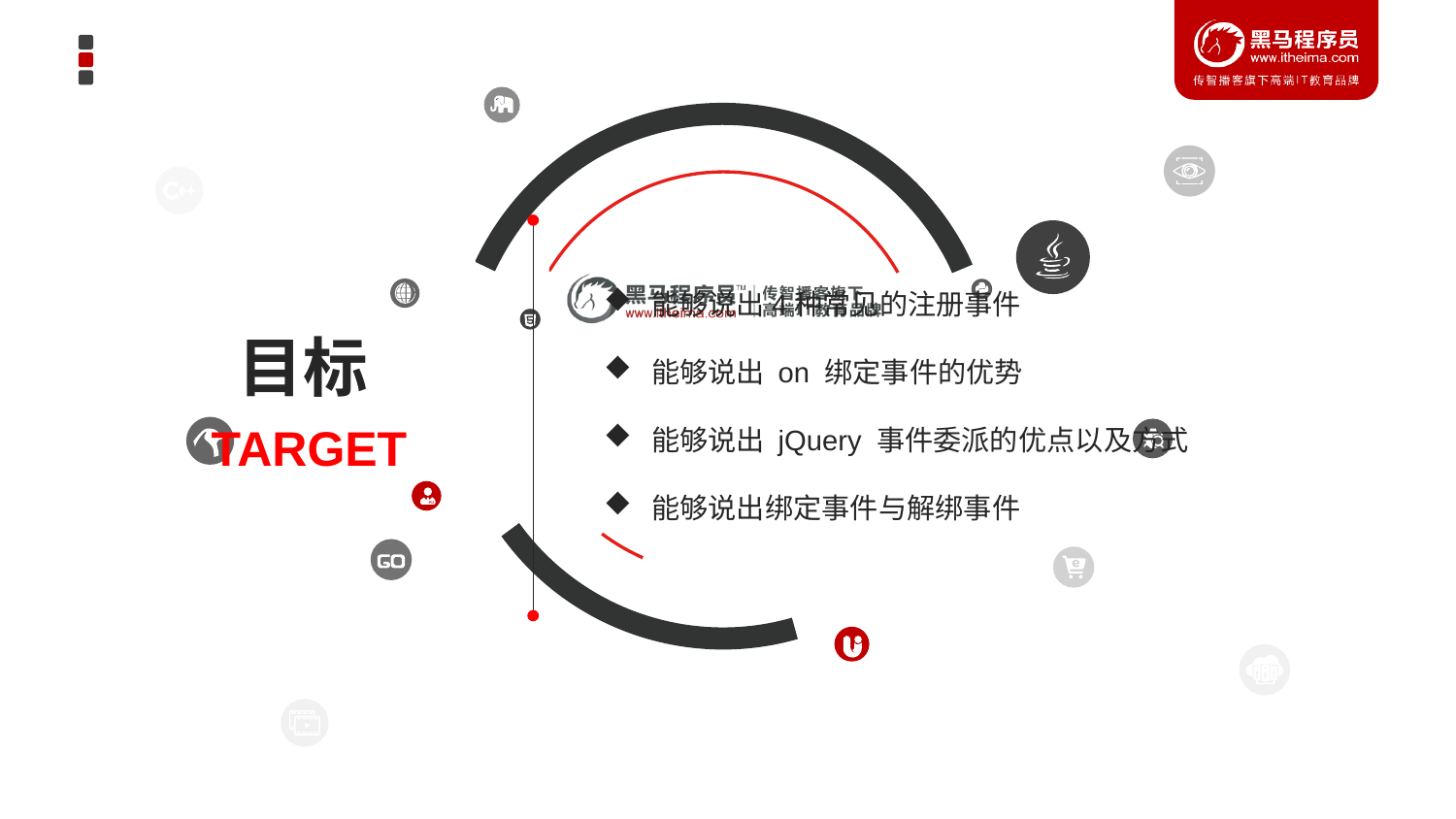

能够说出4种常见的注册事件
  能够说出 on 绑定事件的优势
  能够说出 jQuery 事件委派的优点以及方式
  能够说出绑定事件与解绑事件

目标
TARGET